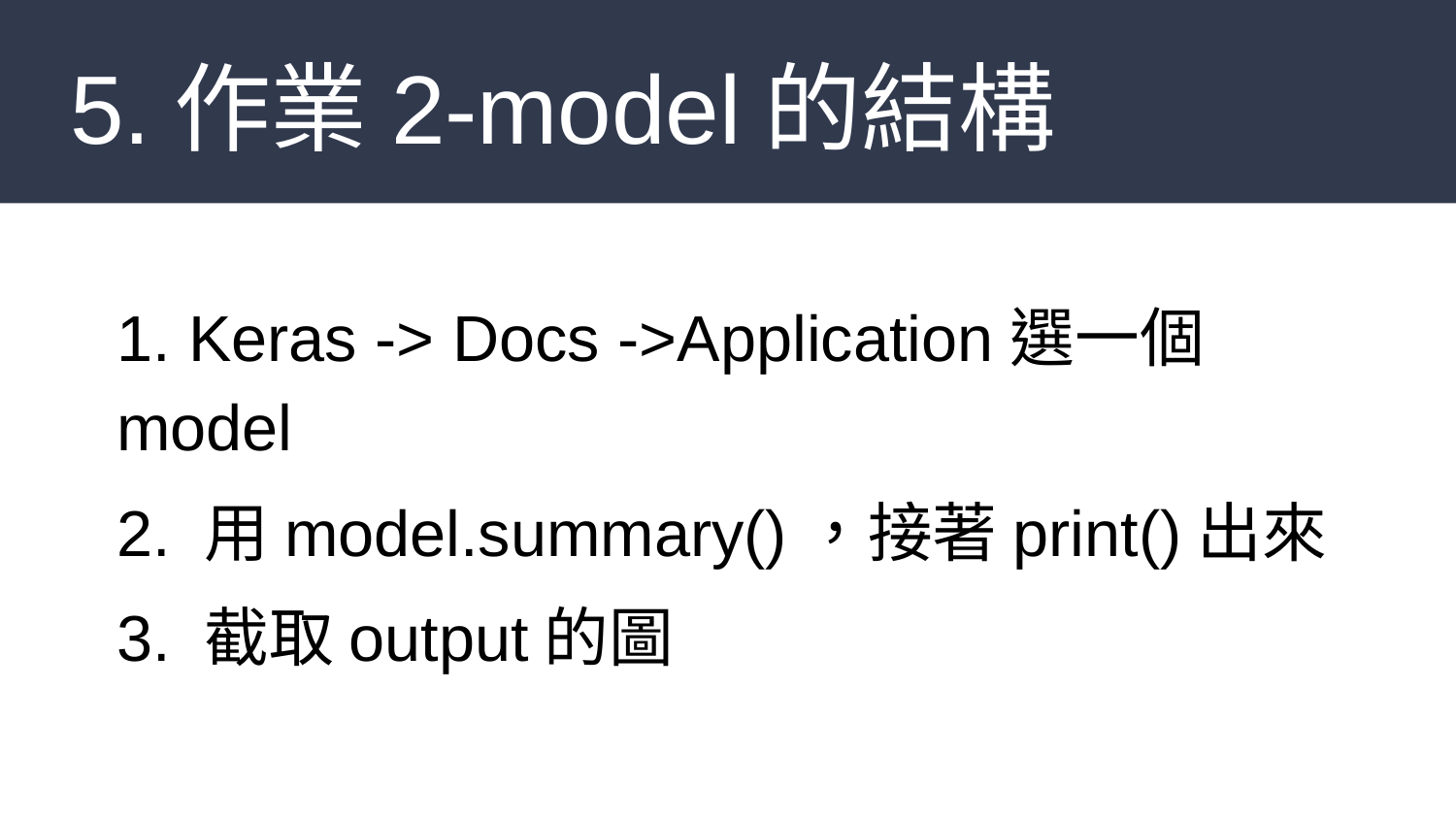

# 5.作業2-model的結構

1. Keras -> Docs ->Application選一個  model
2. 用model.summary()，接著print()出來
3. 截取output的圖